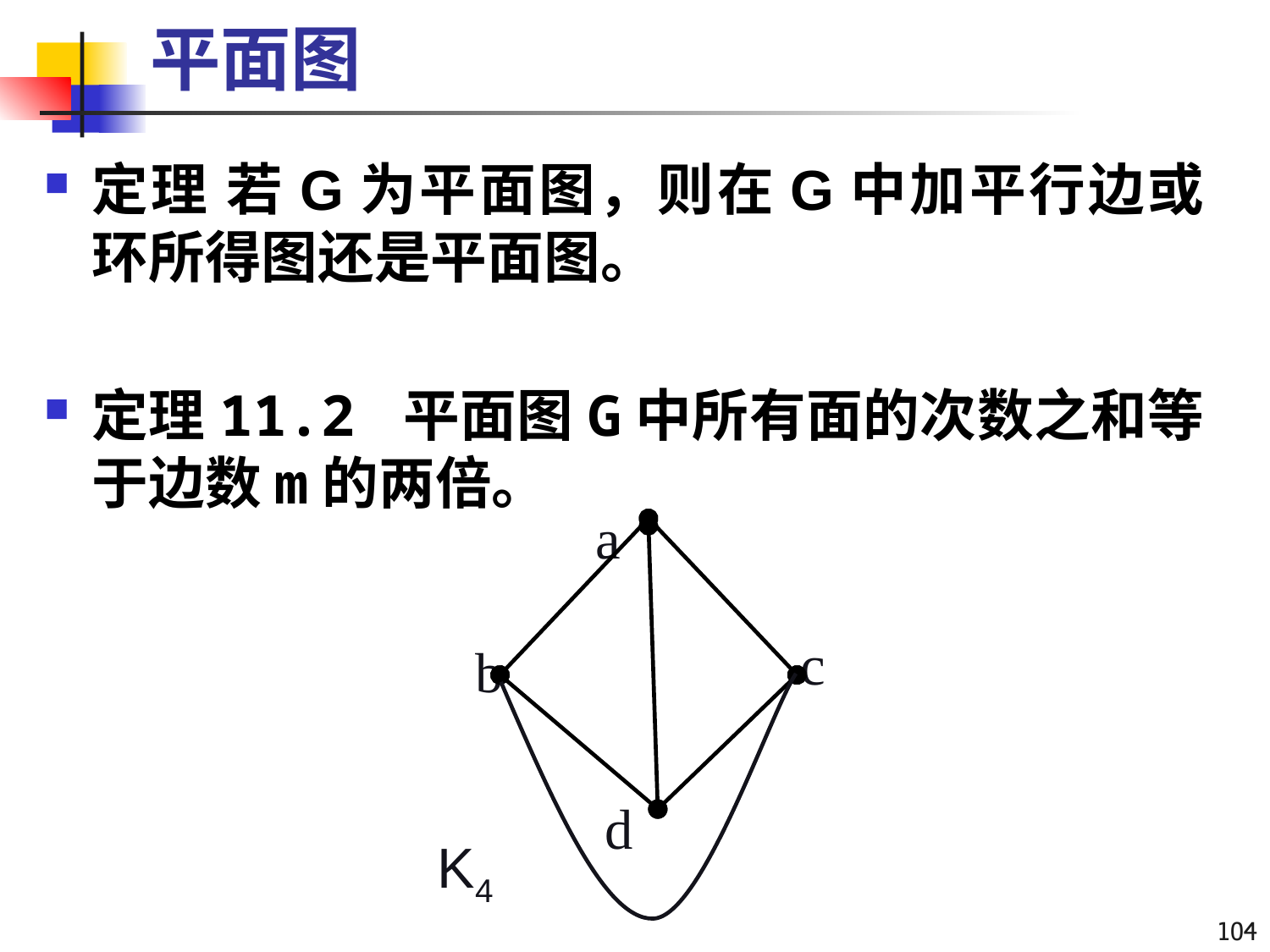

# 平面图
定理 若G为平面图，则在G中加平行边或环所得图还是平面图。

定理11.2 平面图G中所有面的次数之和等于边数m的两倍。
a

c
b

d
K4
104